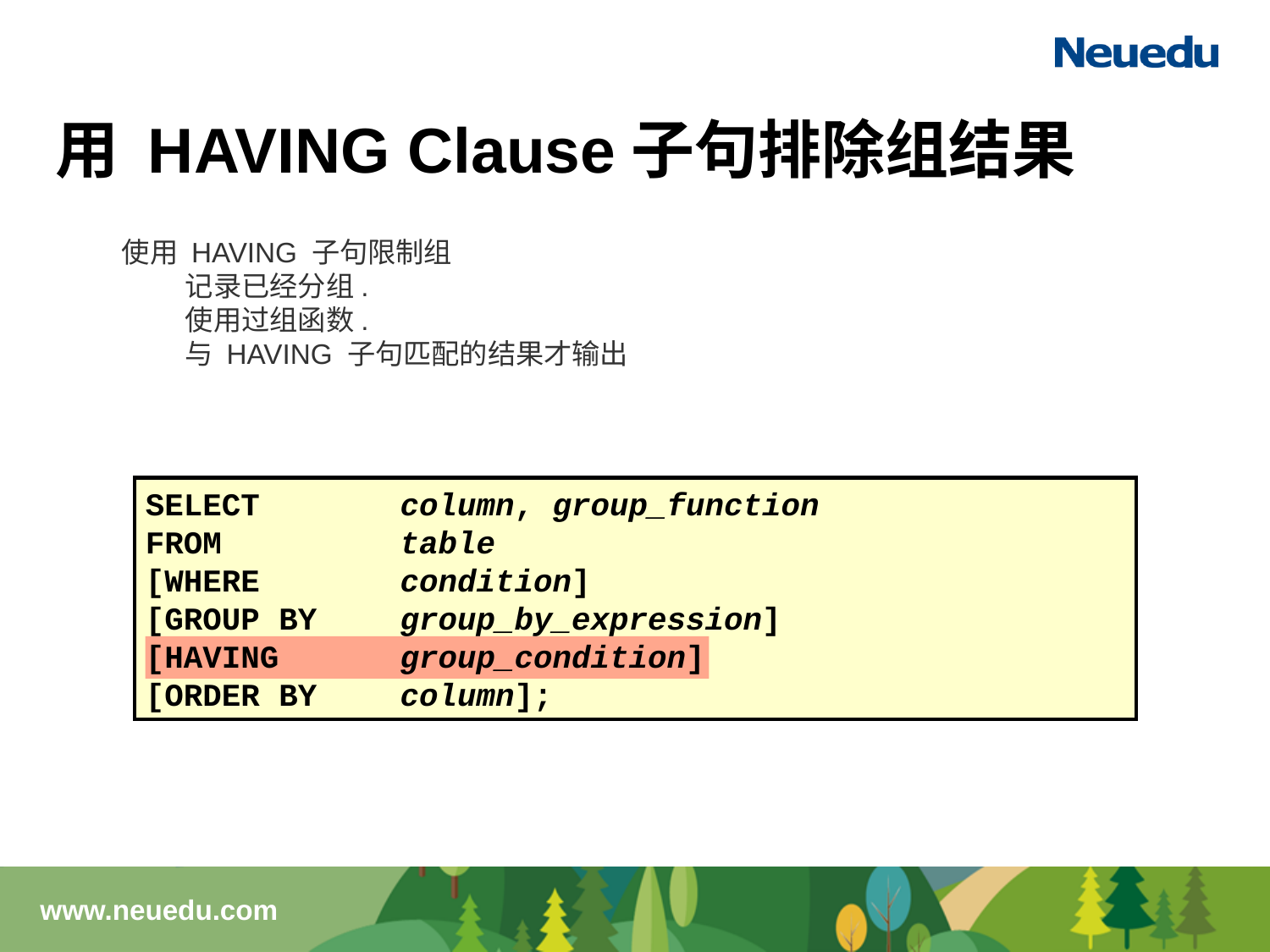

用 HAVING Clause子句排除组结果
使用 HAVING 子句限制组
记录已经分组.
使用过组函数.
与 HAVING 子句匹配的结果才输出
SELECT	column, group_function
FROM		table
[WHERE	condition]
[GROUP BY	group_by_expression]
[HAVING	group_condition]
[ORDER BY	column];